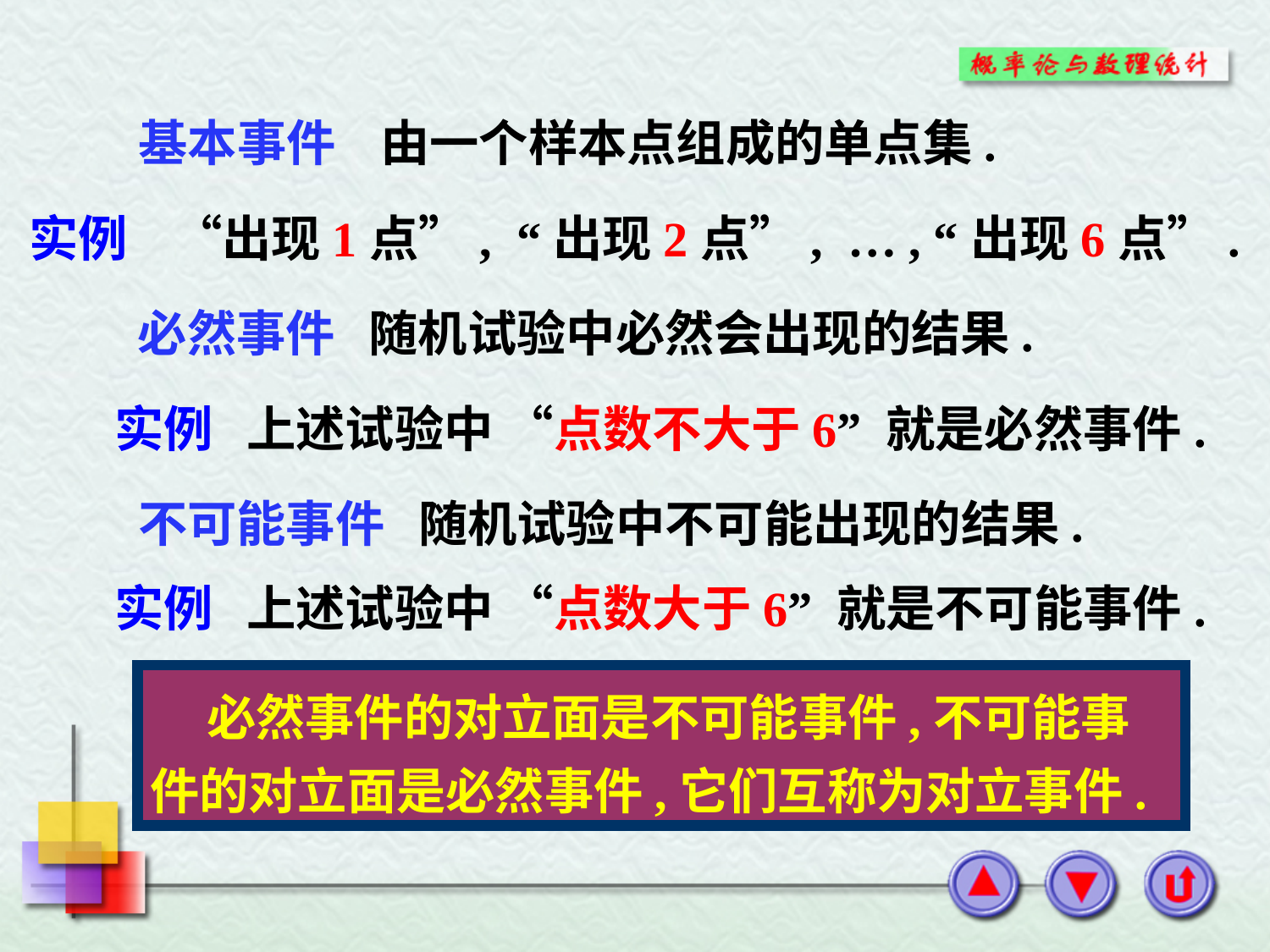

基本事件    由一个样本点组成的单点集.
实例    “出现1点”,  “出现2点”,  … , “出现6点”.
必然事件   随机试验中必然会出现的结果.
实例   上述试验中 “点数不大于6” 就是必然事件.
不可能事件   随机试验中不可能出现的结果.
实例   上述试验中 “点数大于6” 就是不可能事件.
    必然事件的对立面是不可能事件,不可能事件的对立面是必然事件,它们互称为对立事件.